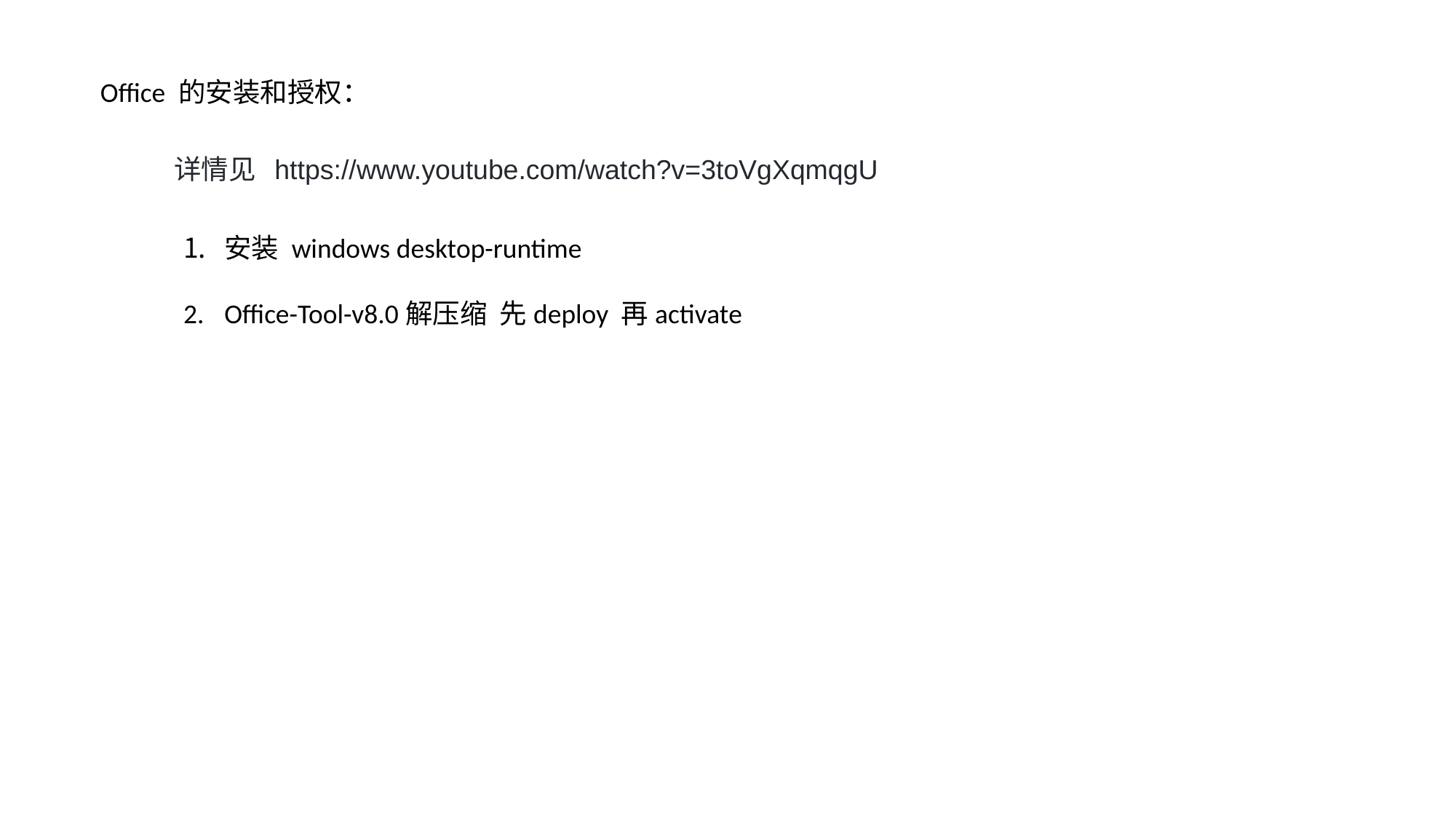

Office 的安装和授权：

详情见  https://www.youtube.com/watch?v=3toVgXqmqgU

安装 windows desktop-runtime

Office-Tool-v8.0解压缩  先deploy 再activate